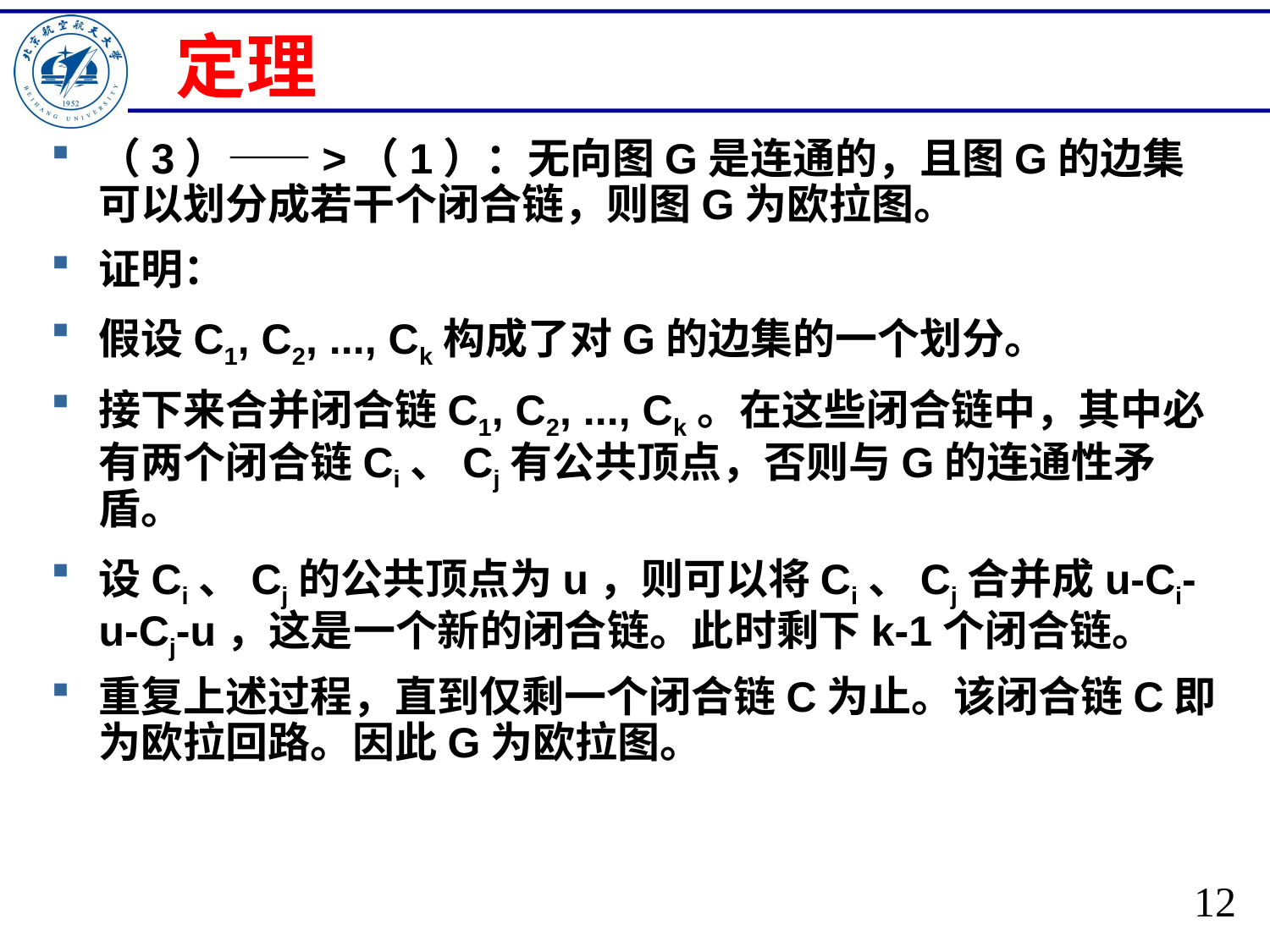

# 定理
（3）——>（1）：无向图G是连通的，且图G的边集可以划分成若干个闭合链，则图G为欧拉图。
证明：
假设C1, C2, ..., Ck构成了对G的边集的一个划分。
接下来合并闭合链C1, C2, ..., Ck。在这些闭合链中，其中必有两个闭合链Ci、Cj有公共顶点，否则与G的连通性矛盾。
设Ci、Cj的公共顶点为u，则可以将Ci、Cj合并成u-Ci-u-Cj-u，这是一个新的闭合链。此时剩下k-1个闭合链。
重复上述过程，直到仅剩一个闭合链C为止。该闭合链C即为欧拉回路。因此G为欧拉图。